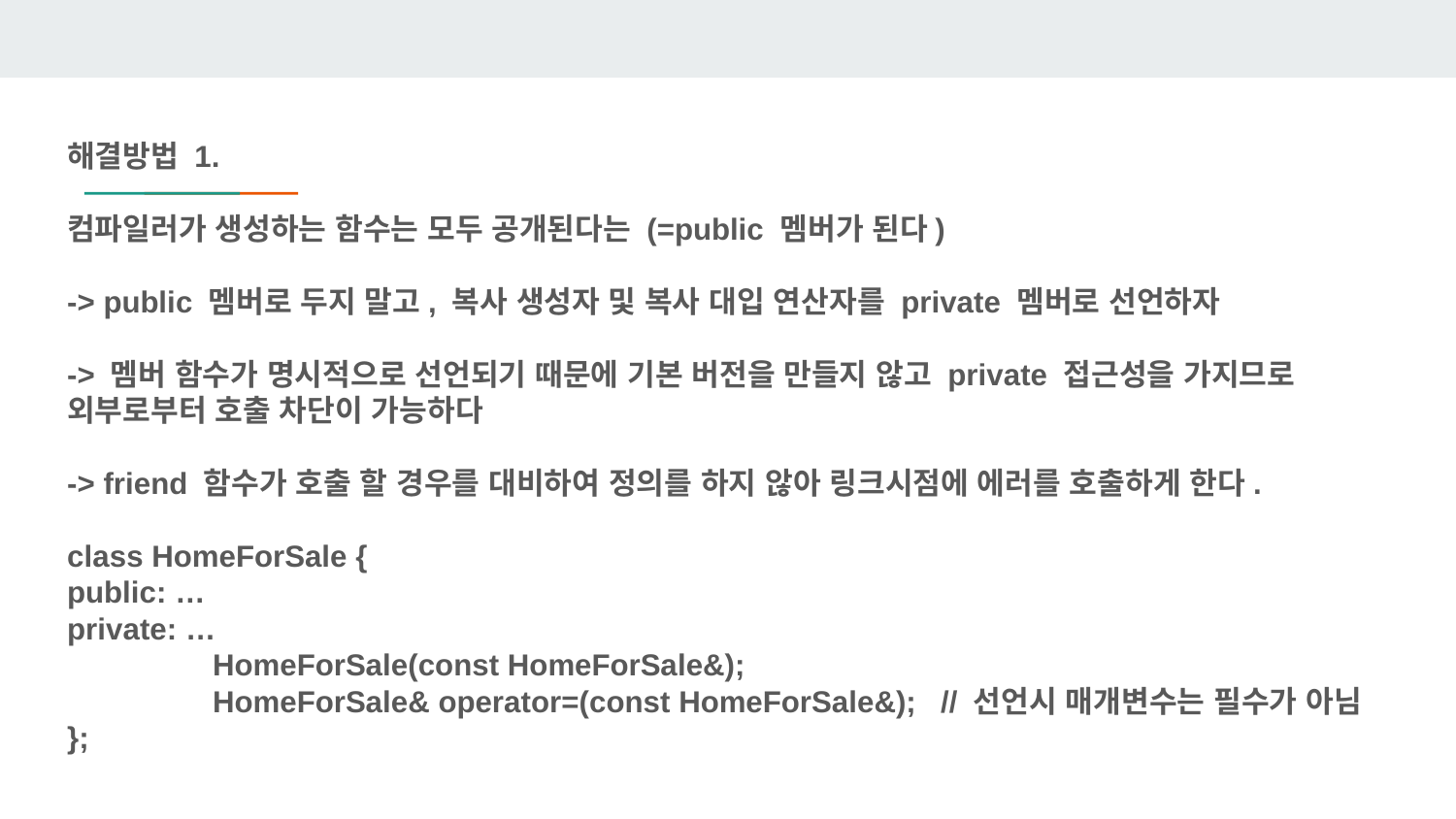

해결방법 1.

컴파일러가 생성하는 함수는 모두 공개된다는 (=public 멤버가 된다)

-> public 멤버로 두지 말고, 복사 생성자 및 복사 대입 연산자를 private 멤버로 선언하자

-> 멤버 함수가 명시적으로 선언되기 때문에 기본 버전을 만들지 않고 private 접근성을 가지므로
외부로부터 호출 차단이 가능하다

-> friend 함수가 호출 할 경우를 대비하여 정의를 하지 않아 링크시점에 에러를 호출하게 한다.

class HomeForSale {
public: …
private: …
	HomeForSale(const HomeForSale&);
	HomeForSale& operator=(const HomeForSale&);	// 선언시 매개변수는 필수가 아님
};